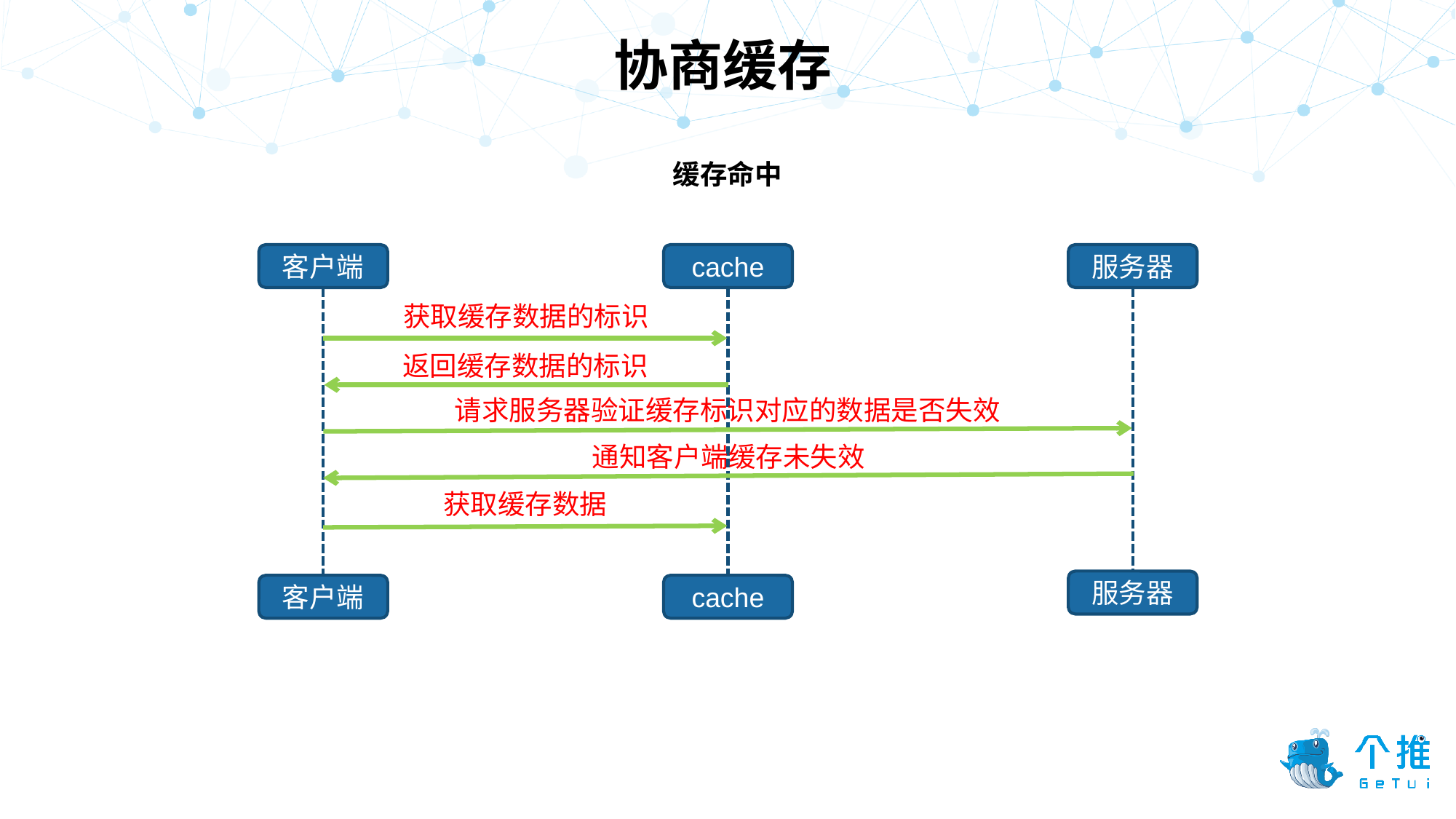

协商缓存
缓存命中
客户端
cache
服务器
获取缓存数据的标识
返回缓存数据的标识
请求服务器验证缓存标识对应的数据是否失效
通知客户端缓存未失效
获取缓存数据
服务器
客户端
cache